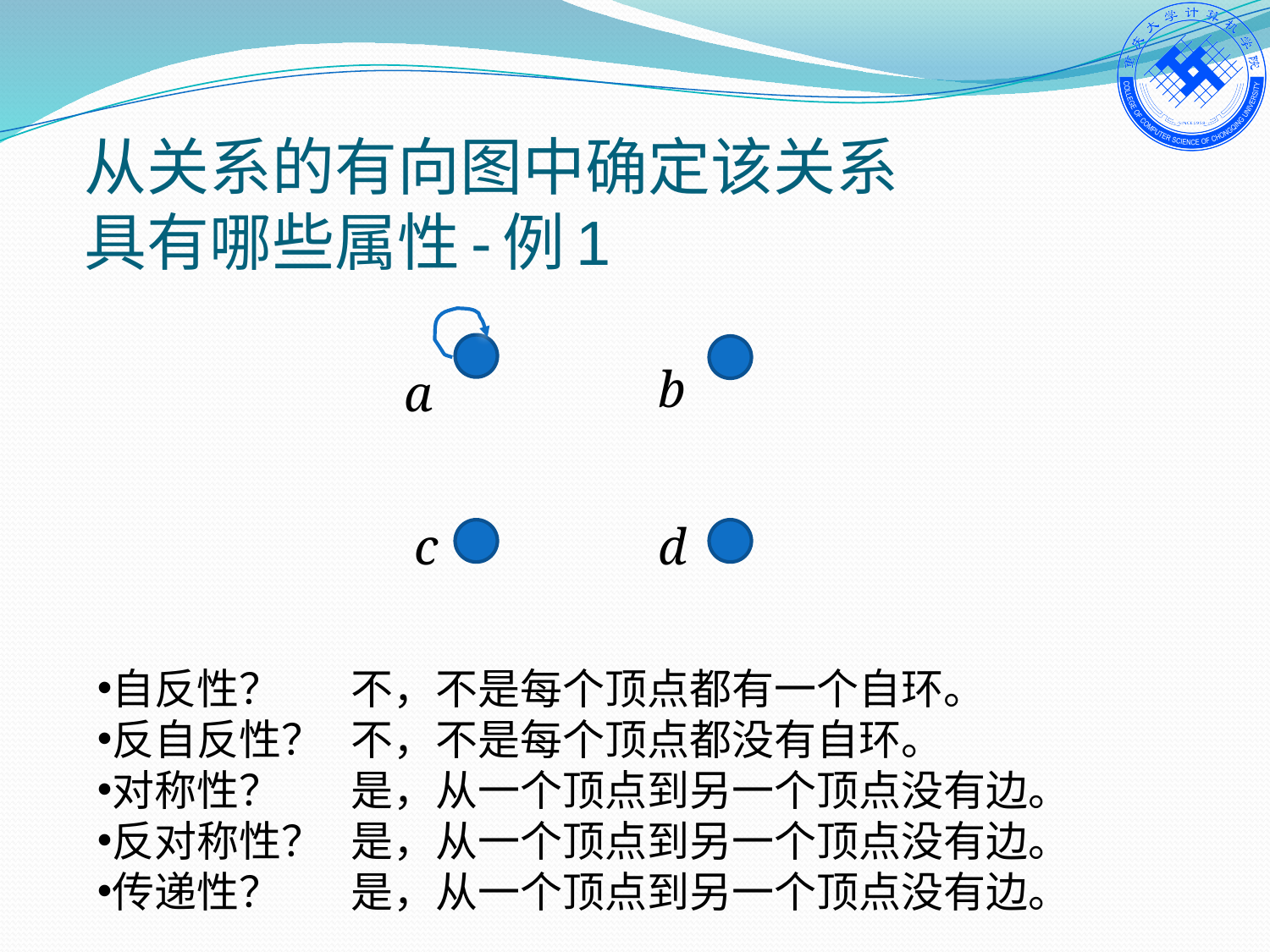

#
从关系的有向图中确定该关系
具有哪些属性-例1

b
a
c
d

自反性？	不，不是每个顶点都有一个自环。
反自反性？	不，不是每个顶点都没有自环。
对称性？	是，从一个顶点到另一个顶点没有边。
反对称性？	是，从一个顶点到另一个顶点没有边。
传递性？	是，从一个顶点到另一个顶点没有边。